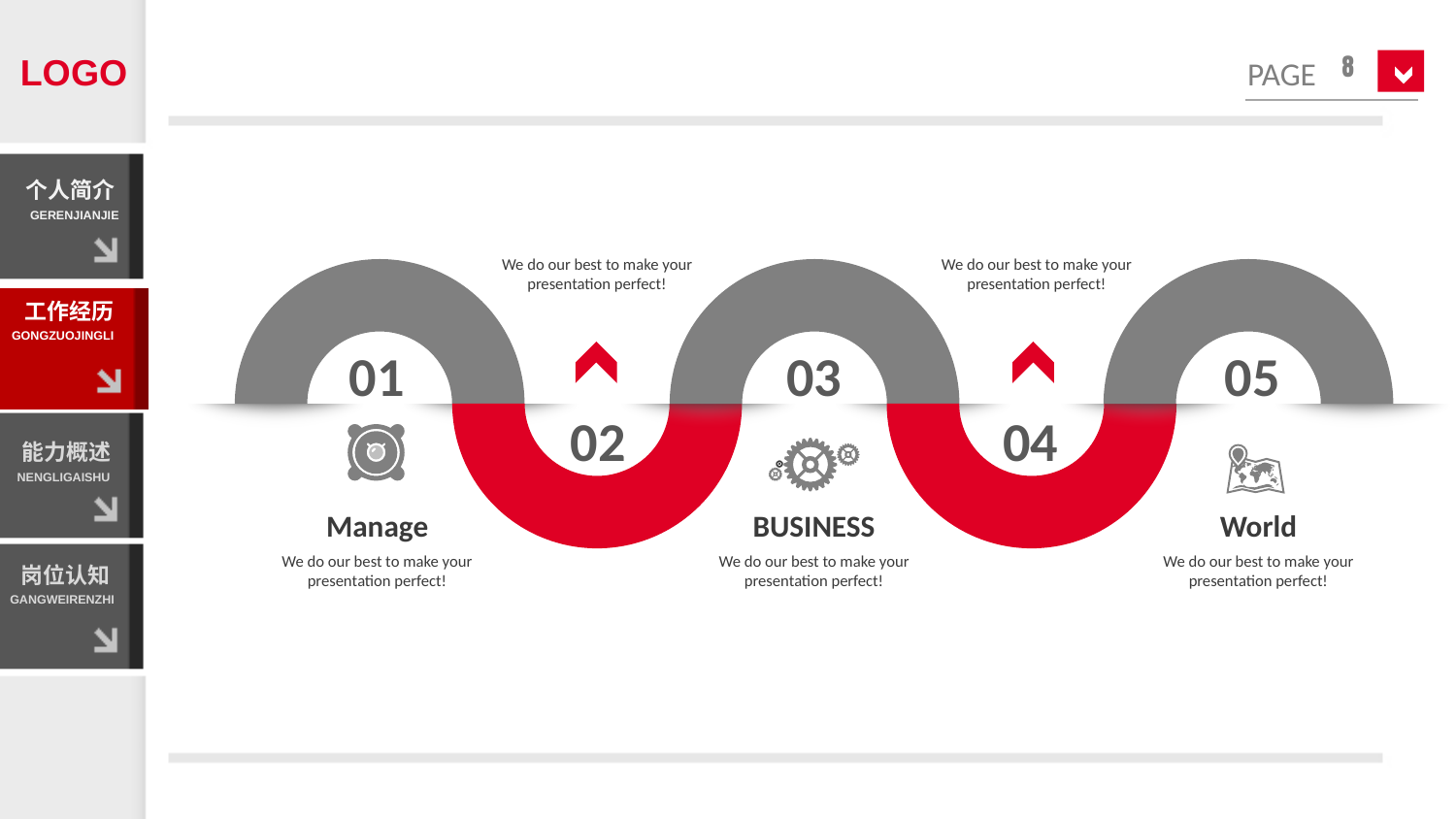

LOGO
8
个人简介
GERENJIANJIE
We do our best to make your presentation perfect!

02
We do our best to make your presentation perfect!

04

01
Manage
We do our best to make your presentation perfect!

03

BUSINESS
We do our best to make your presentation perfect!

05

World
We do our best to make your presentation perfect!

工作经历
GONGZUOJINGLI
能力概述
NENGLIGAISHU
岗位认知
GANGWEIRENZHI